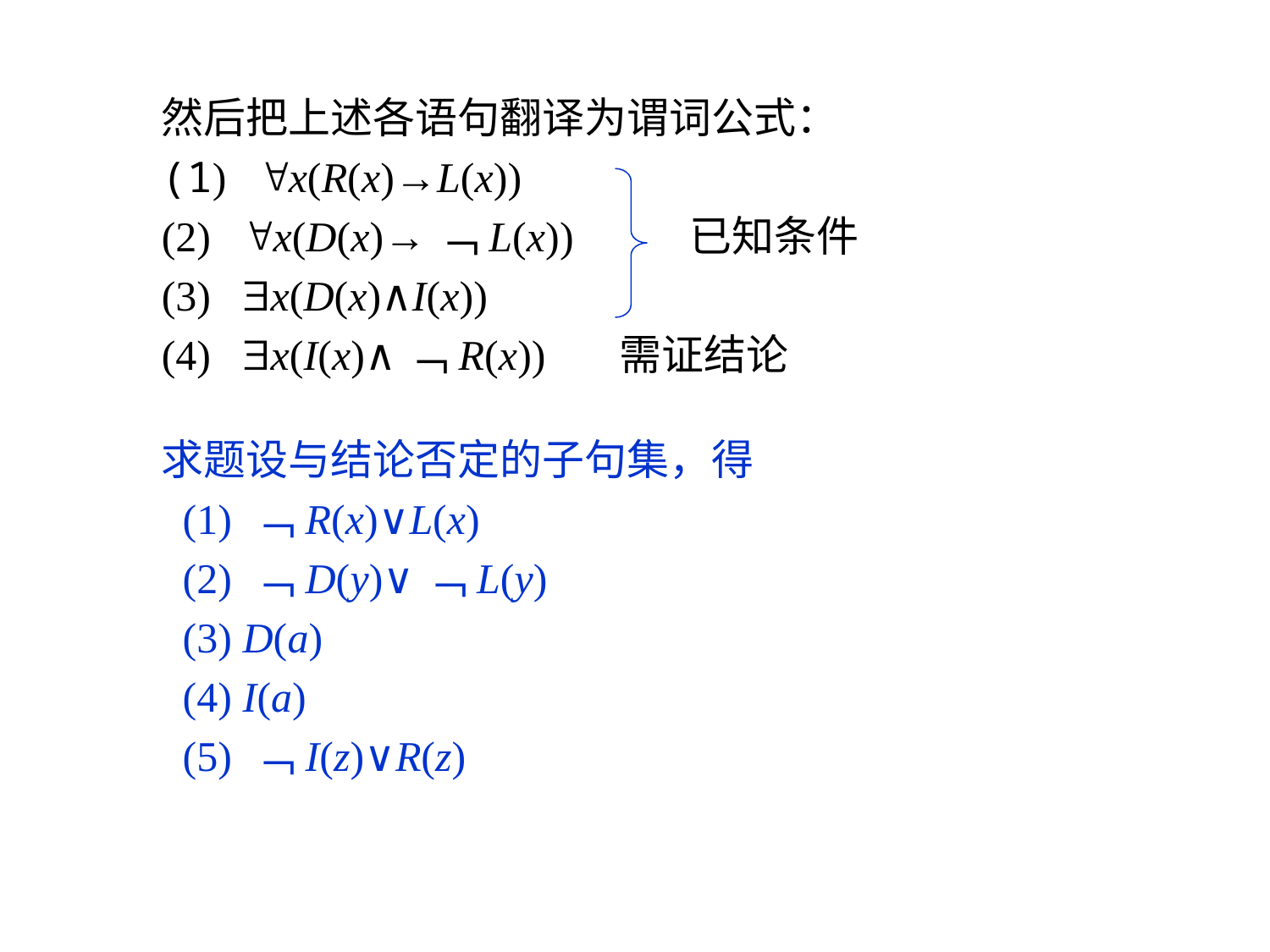

然后把上述各语句翻译为谓词公式：
(1)   ∀x(R(x)→L(x))
(2)   ∀x(D(x)→﹁L(x))          已知条件
(3)   ∃x(D(x)∧I(x))
(4)   ∃x(I(x)∧﹁R(x))      需证结论

求题设与结论否定的子句集，得
  (1) ﹁R(x)∨L(x)
  (2) ﹁D(y)∨﹁L(y)
  (3) D(a)
  (4) I(a)
  (5) ﹁I(z)∨R(z)